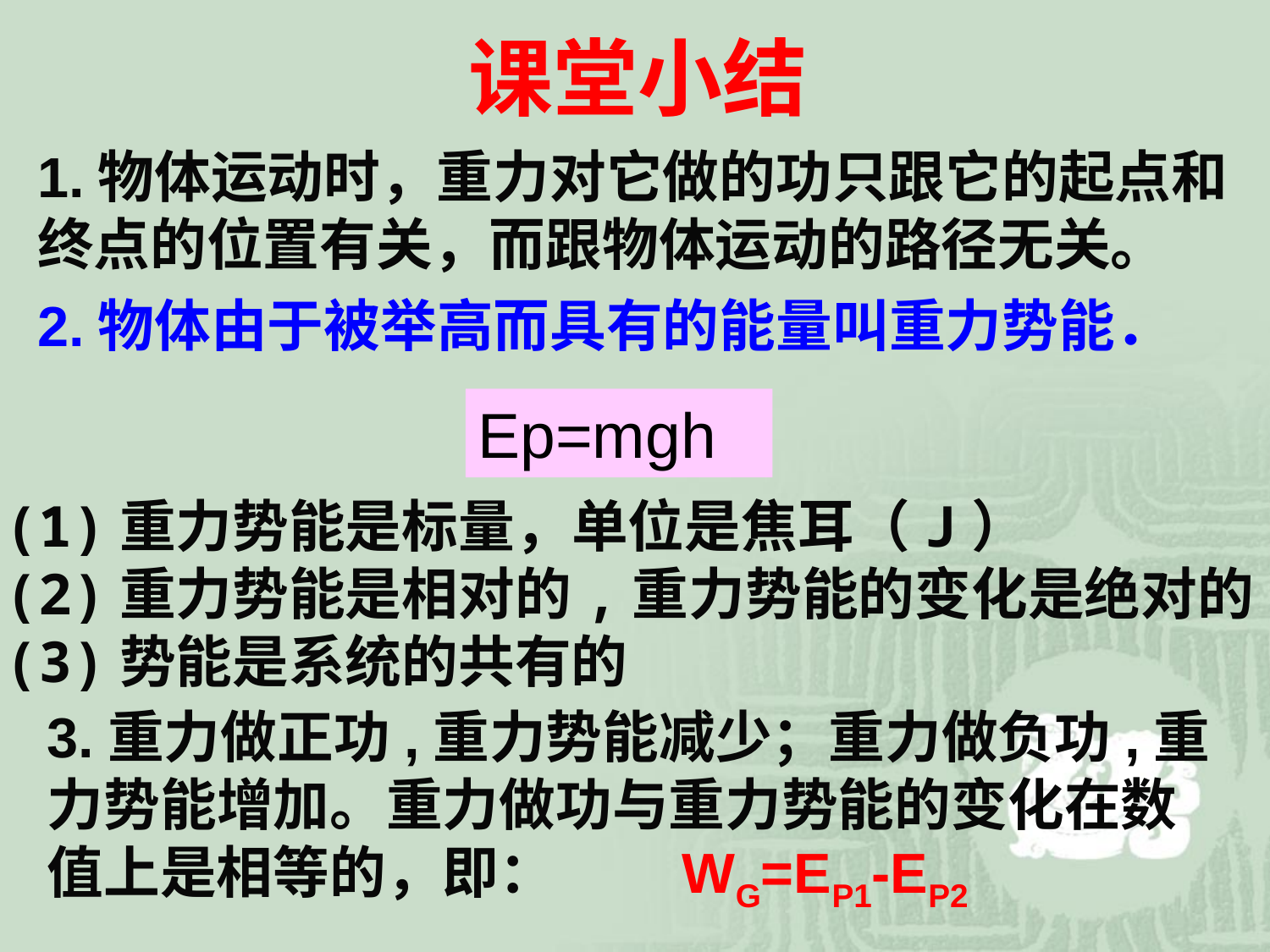

# 课堂小结
1.物体运动时，重力对它做的功只跟它的起点和终点的位置有关，而跟物体运动的路径无关。
2.物体由于被举高而具有的能量叫重力势能．
Ep=mgh
(1)重力势能是标量，单位是焦耳（J）
(2)重力势能是相对的,重力势能的变化是绝对的
(3)势能是系统的共有的
3.重力做正功,重力势能减少；重力做负功,重力势能增加。重力做功与重力势能的变化在数值上是相等的，即：	WG=EP1-EP2